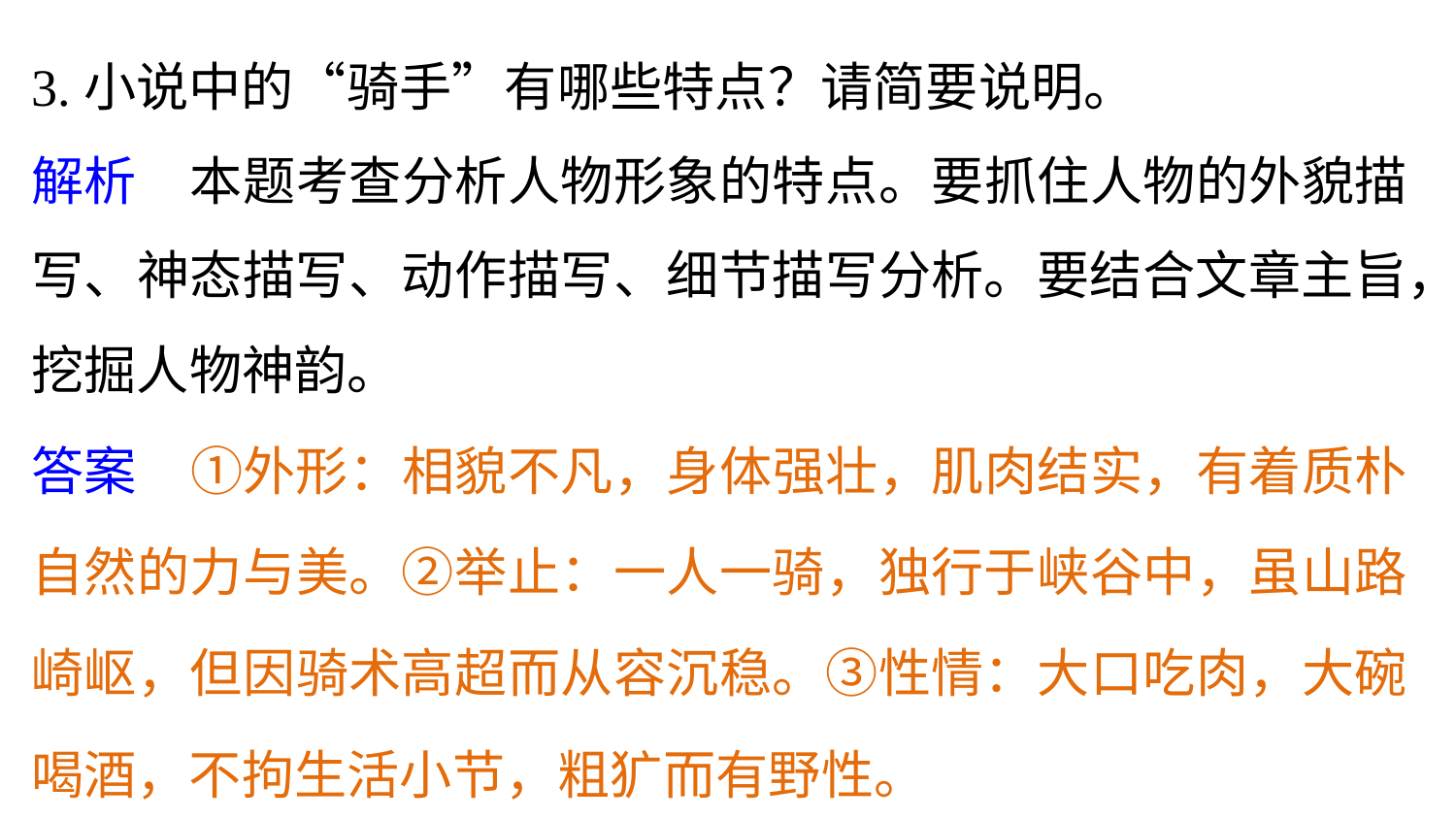

3.小说中的“骑手”有哪些特点？请简要说明。
解析　本题考查分析人物形象的特点。要抓住人物的外貌描写、神态描写、动作描写、细节描写分析。要结合文章主旨，挖掘人物神韵。
答案　①外形：相貌不凡，身体强壮，肌肉结实，有着质朴自然的力与美。②举止：一人一骑，独行于峡谷中，虽山路崎岖，但因骑术高超而从容沉稳。③性情：大口吃肉，大碗喝酒，不拘生活小节，粗犷而有野性。